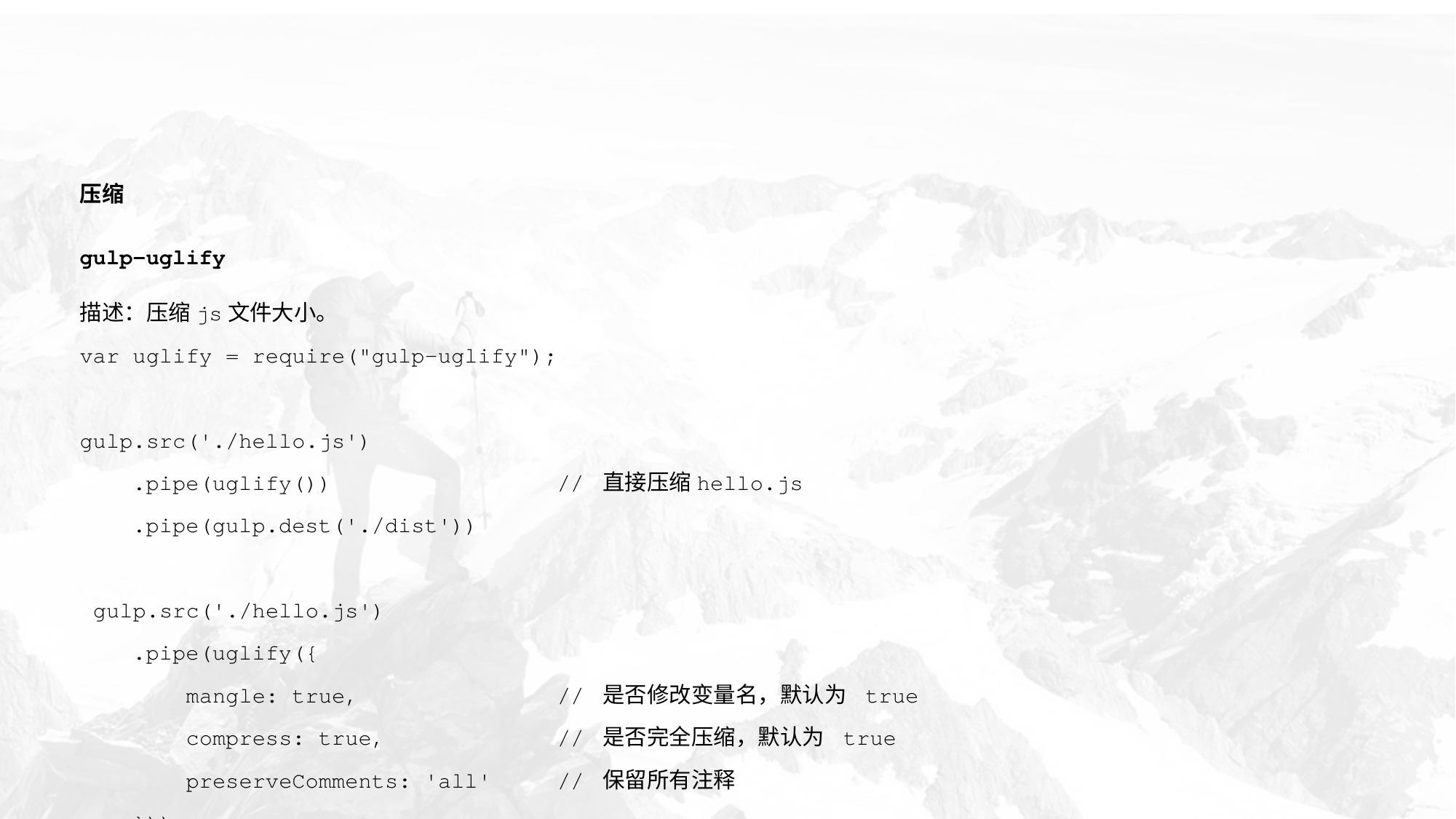

压缩
gulp-uglify
描述：压缩js文件大小。
var uglify = require("gulp-uglify");

gulp.src('./hello.js')
    .pipe(uglify())                 // 直接压缩hello.js
    .pipe(gulp.dest('./dist'))

 gulp.src('./hello.js')
    .pipe(uglify({
        mangle: true,               // 是否修改变量名，默认为 true
        compress: true,             // 是否完全压缩，默认为 true
        preserveComments: 'all'     // 保留所有注释
    }))
    .pipe(gulp.dest('./dist'))